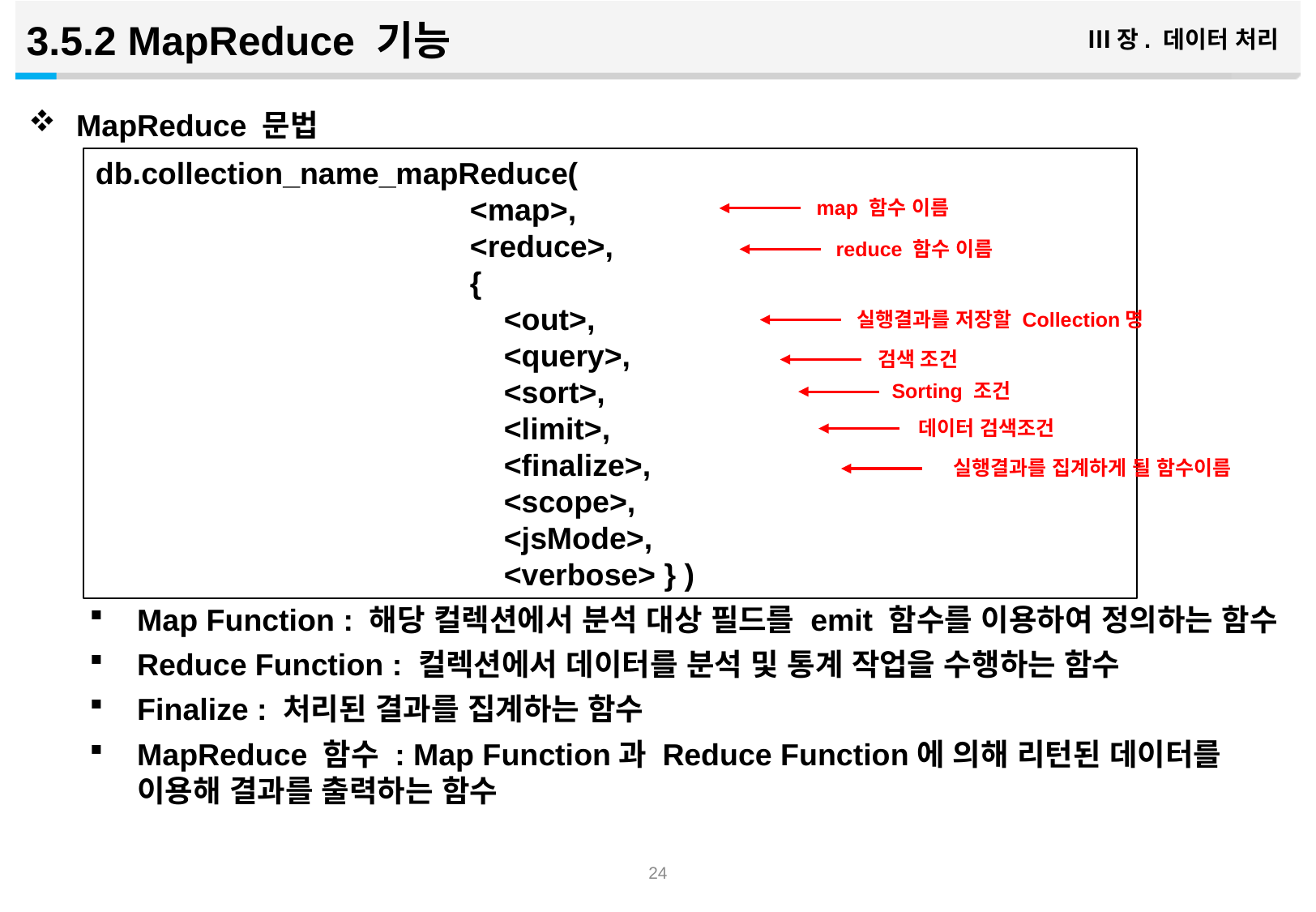

3.5.2 MapReduce 기능
Ⅲ장. 데이터 처리
MapReduce 문법

Map Function : 해당 컬렉션에서 분석 대상 필드를 emit 함수를 이용하여 정의하는 함수
Reduce Function : 컬렉션에서 데이터를 분석 및 통계 작업을 수행하는 함수
Finalize : 처리된 결과를 집계하는 함수
MapReduce 함수 : Map Function과 Reduce Function에 의해 리턴된 데이터를   이용해 결과를 출력하는 함수
db.collection_name_mapReduce(
                                            <map>,
                                            <reduce>,
                                            {
                                                <out>,
                                                <query>,
                                                <sort>,
                                                <limit>,
                                                <finalize>,
                                                <scope>,
                                                <jsMode>,
                                                <verbose> } )
map 함수 이름
reduce 함수 이름
실행결과를 저장할 Collection명
검색 조건
Sorting 조건
데이터 검색조건
실행결과를 집계하게 될 함수이름
24